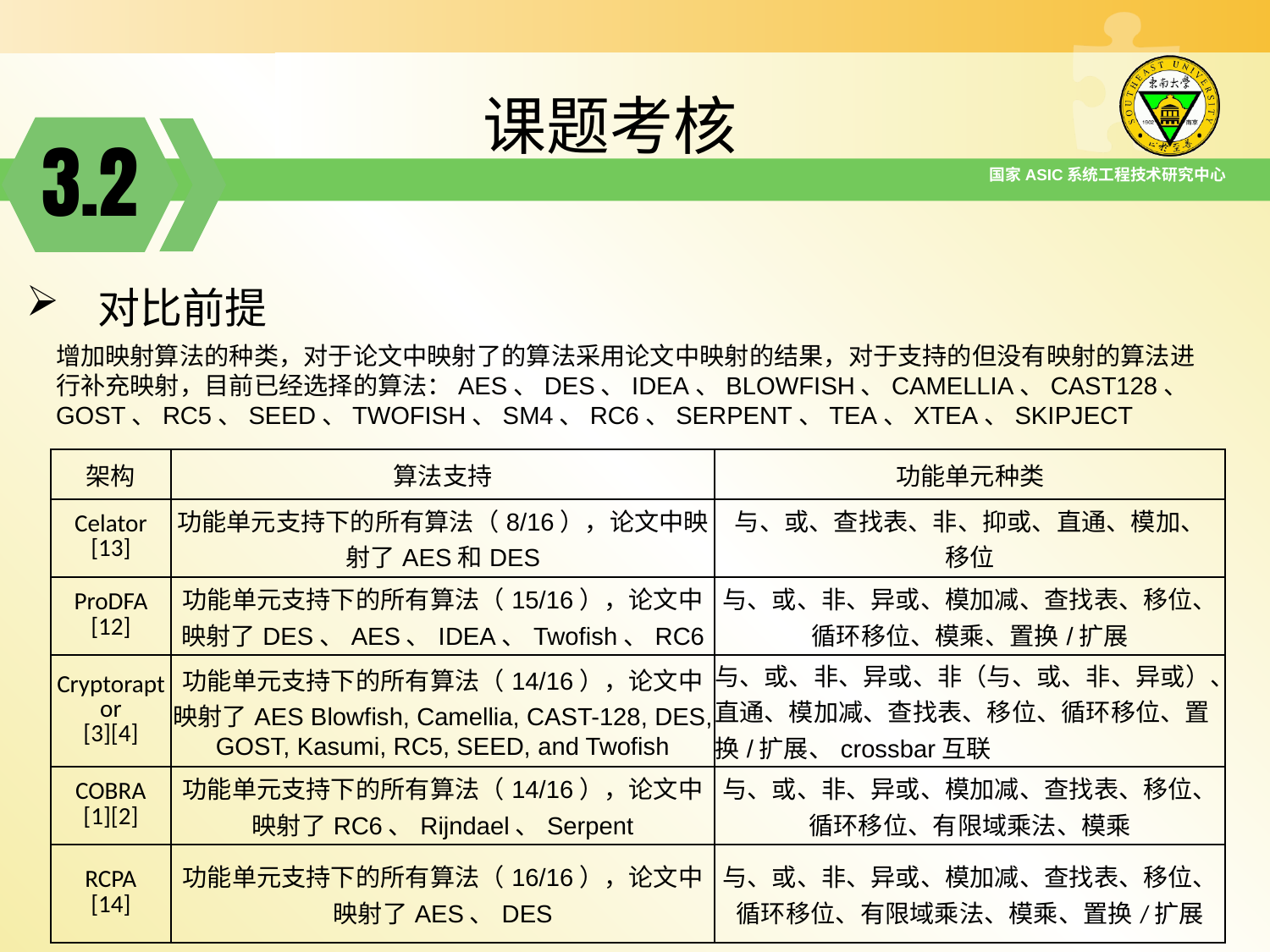

课题考核
3.2

国家ASIC系统工程技术研究中心
对比前提
增加映射算法的种类，对于论文中映射了的算法采用论文中映射的结果，对于支持的但没有映射的算法进行补充映射，目前已经选择的算法：AES、DES、IDEA、BLOWFISH、CAMELLIA、CAST128、GOST、RC5、SEED、TWOFISH、SM4、RC6、SERPENT、TEA、XTEA、SKIPJECT
| 架构 | 算法支持 | 功能单元种类 |
| --- | --- | --- |
| Celator [13] | 功能单元支持下的所有算法（8/16），论文中映射了AES和DES | 与、或、查找表、非、抑或、直通、模加、 移位 |
| ProDFA [12] | 功能单元支持下的所有算法（15/16），论文中映射了DES、AES、IDEA、Twofish、RC6 | 与、或、非、异或、模加减、查找表、移位、循环移位、模乘、置换/扩展 |
| Cryptoraptor [3][4] | 功能单元支持下的所有算法（14/16），论文中映射了AES Blowfish, Camellia, CAST-128, DES, GOST, Kasumi, RC5, SEED, and Twofish | 与、或、非、异或、非（与、或、非、异或）、直通、模加减、查找表、移位、循环移位、置换/扩展、crossbar互联 |
| COBRA [1][2] | 功能单元支持下的所有算法（14/16），论文中映射了RC6、Rijndael、Serpent | 与、或、非、异或、模加减、查找表、移位、循环移位、有限域乘法、模乘 |
| RCPA [14] | 功能单元支持下的所有算法（16/16），论文中映射了AES、DES | 与、或、非、异或、模加减、查找表、移位、循环移位、有限域乘法、模乘、置换/扩展 |